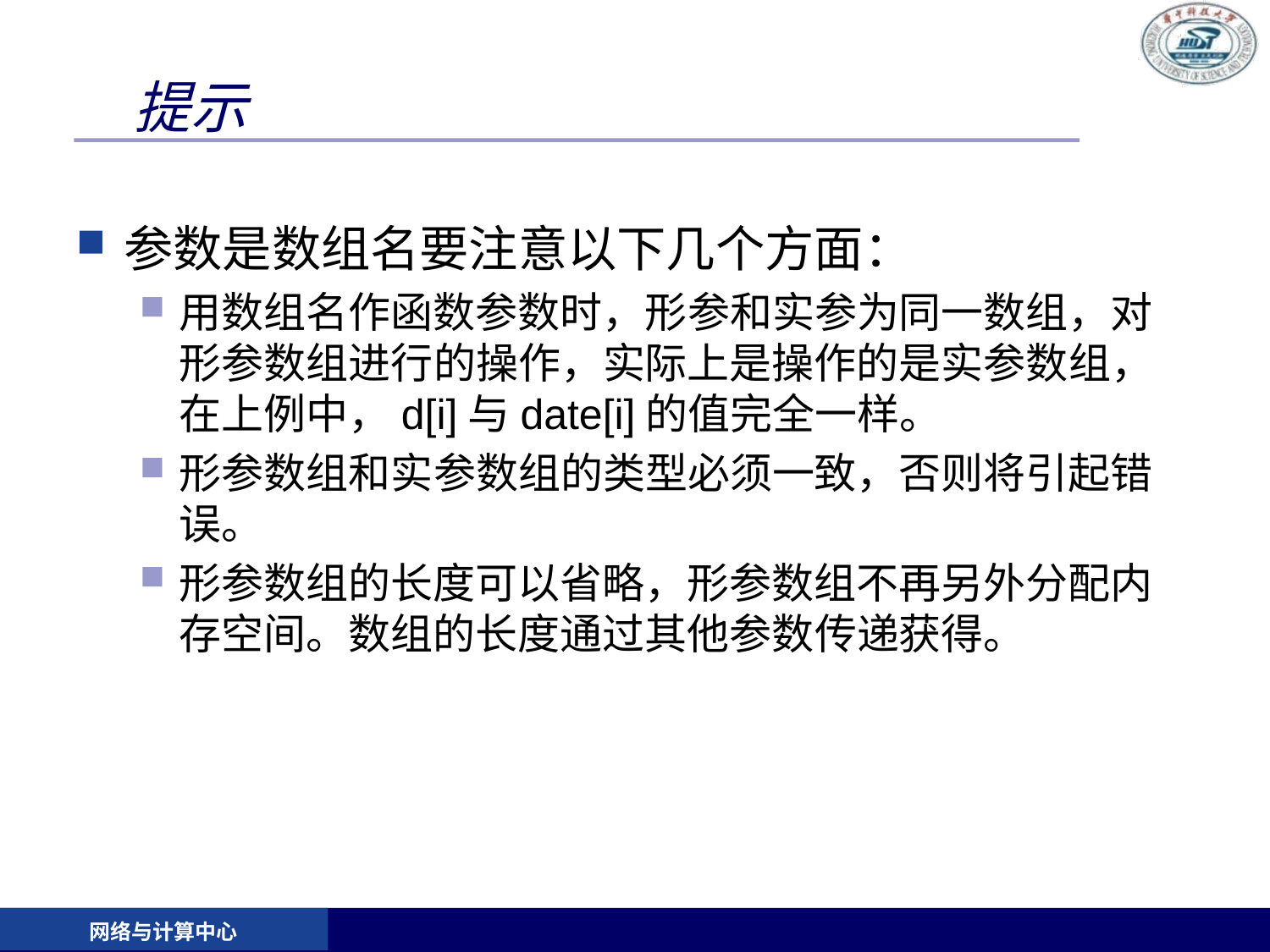

# 提示
参数是数组名要注意以下几个方面：
用数组名作函数参数时，形参和实参为同一数组，对形参数组进行的操作，实际上是操作的是实参数组，在上例中，d[i]与date[i]的值完全一样。
形参数组和实参数组的类型必须一致，否则将引起错误。
形参数组的长度可以省略，形参数组不再另外分配内存空间。数组的长度通过其他参数传递获得。

网络与计算中心